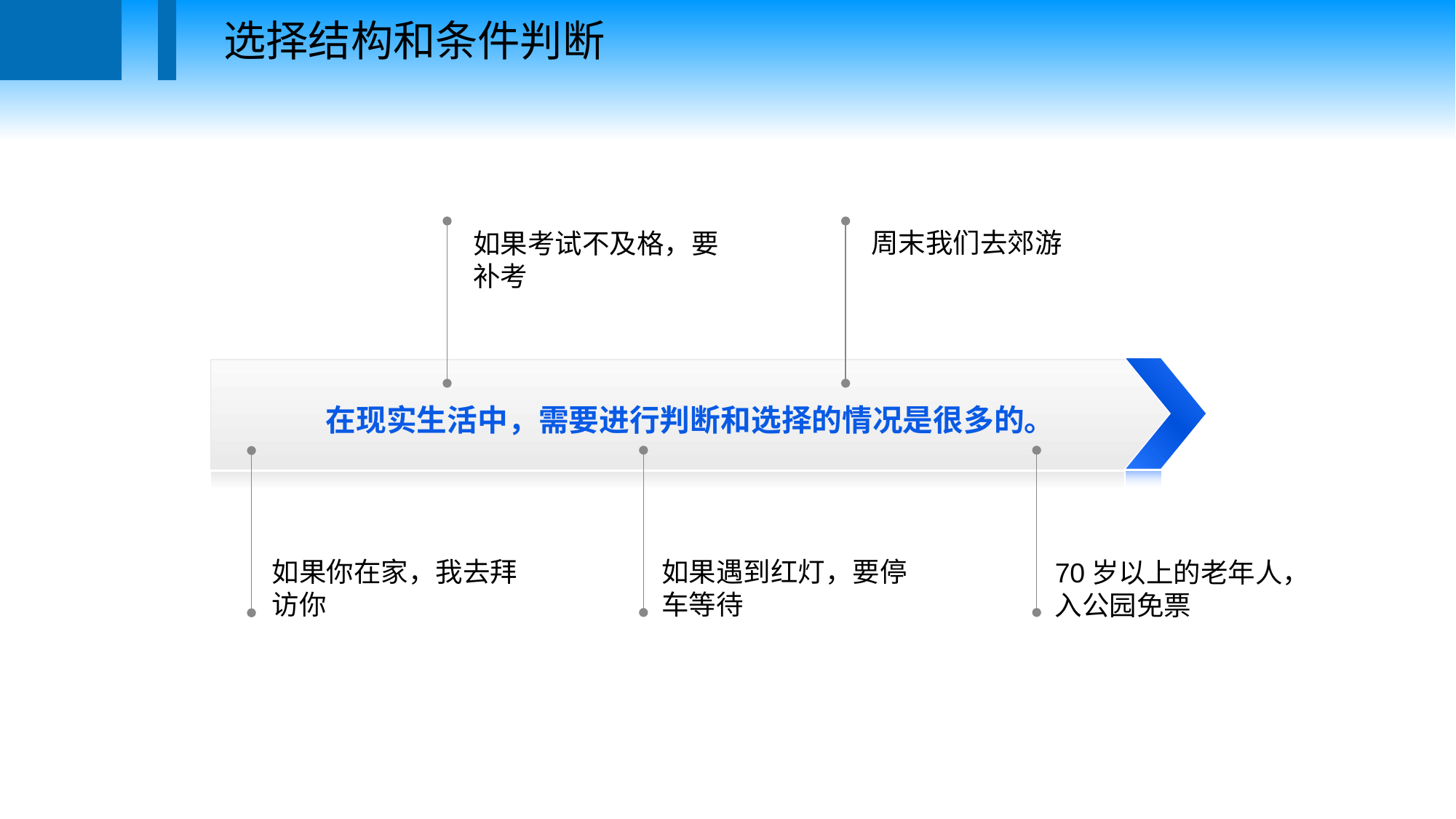

选择结构和条件判断
周末我们去郊游
如果考试不及格，要补考

在现实生活中，需要进行判断和选择的情况是很多的。
如果遇到红灯，要停车等待
70岁以上的老年人，入公园免票
如果你在家，我去拜访你